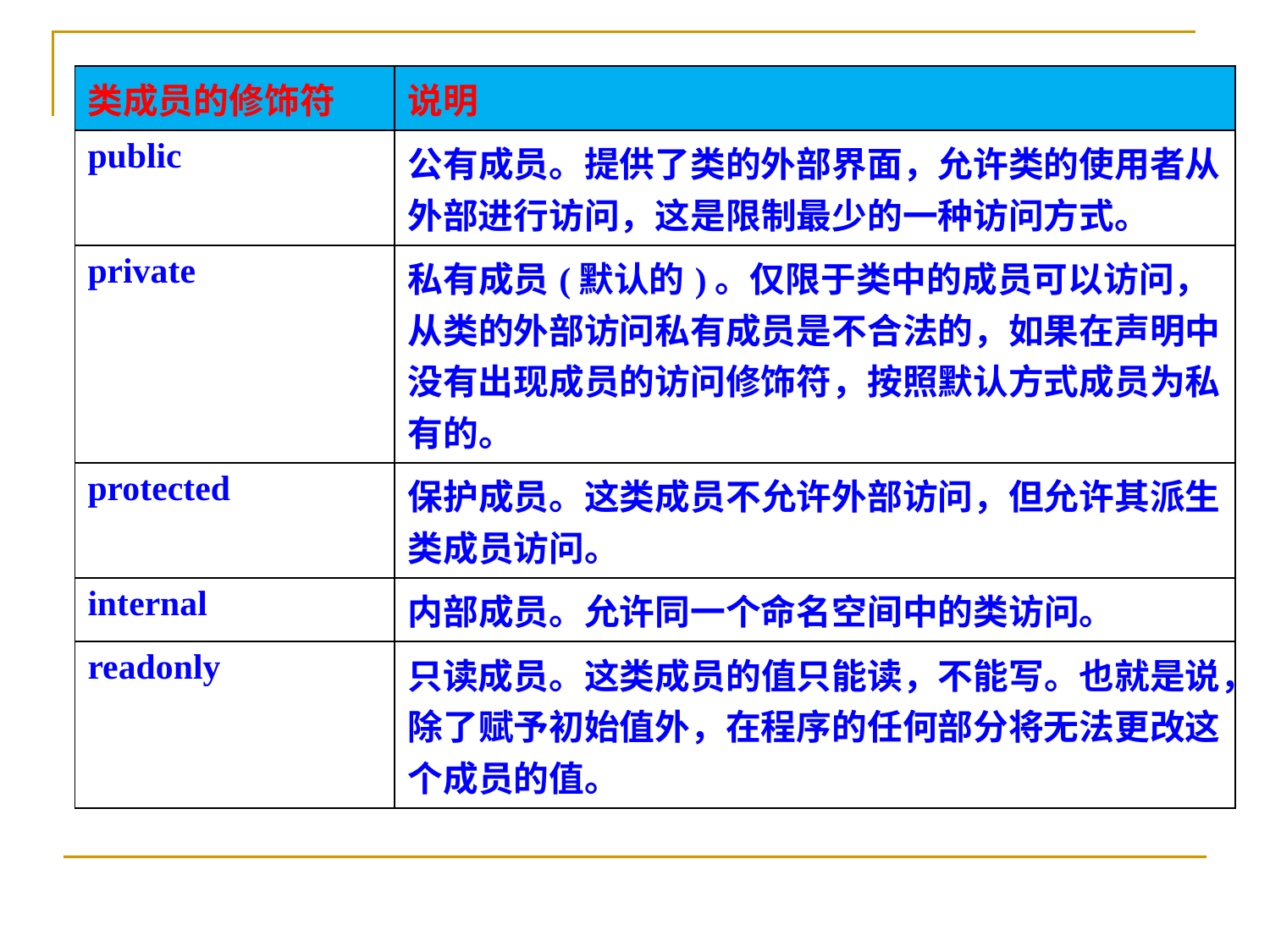

| 类成员的修饰符 | 说明 |
| --- | --- |
| public | 公有成员。提供了类的外部界面，允许类的使用者从外部进行访问，这是限制最少的一种访问方式。 |
| private | 私有成员(默认的)。仅限于类中的成员可以访问，从类的外部访问私有成员是不合法的，如果在声明中没有出现成员的访问修饰符，按照默认方式成员为私有的。 |
| protected | 保护成员。这类成员不允许外部访问，但允许其派生类成员访问。 |
| internal | 内部成员。允许同一个命名空间中的类访问。 |
| readonly | 只读成员。这类成员的值只能读，不能写。也就是说，除了赋予初始值外，在程序的任何部分将无法更改这个成员的值。 |